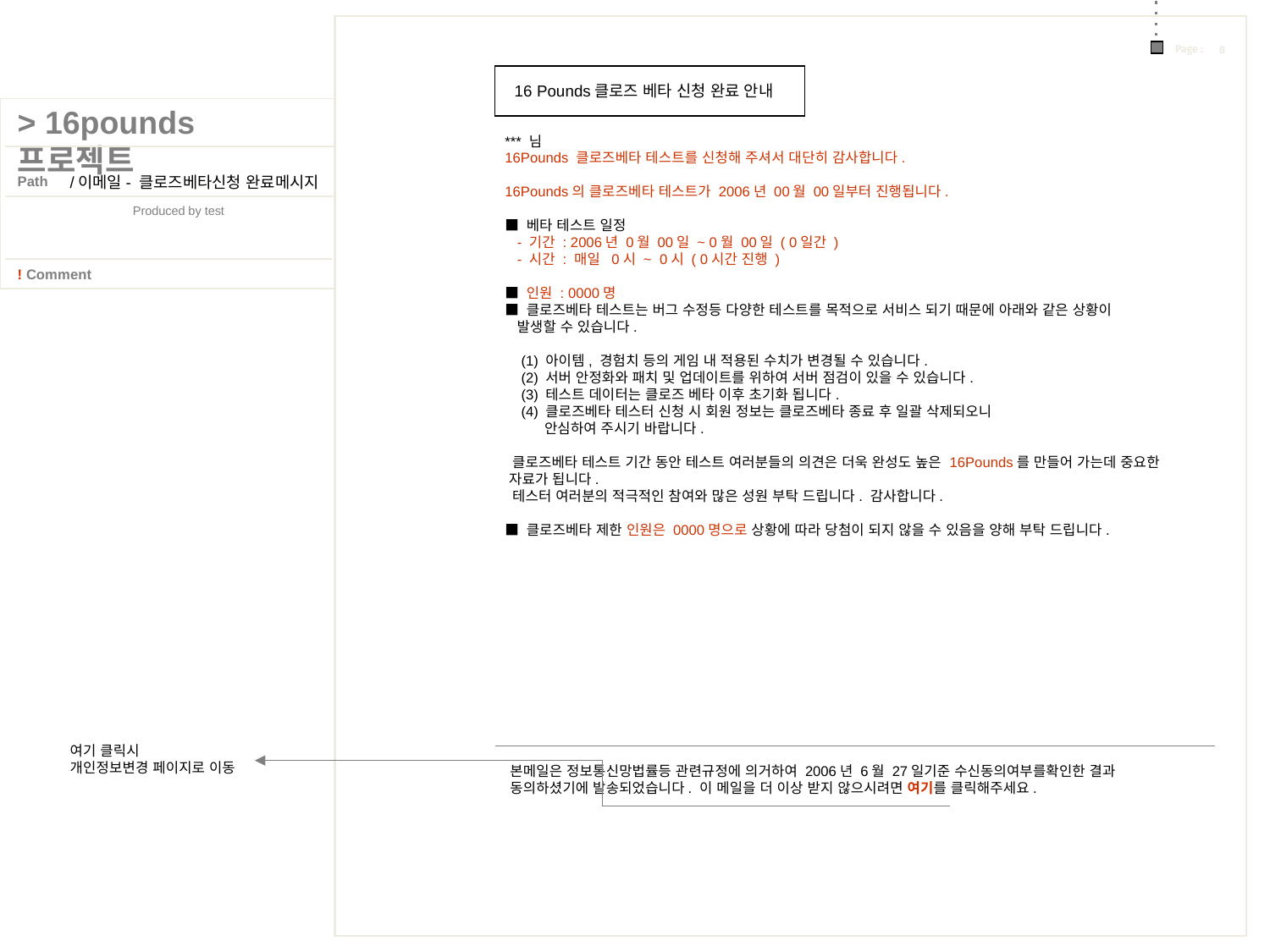

16 Pounds클로즈 베타 신청 완료 안내
*** 님
16Pounds 클로즈베타 테스트를 신청해 주셔서 대단히 감사합니다.
16Pounds의 클로즈베타 테스트가 2006년 00월 00일부터 진행됩니다.

■ 베타 테스트 일정
   - 기간 : 2006년 0월 00일 ~ 0월 00일 ( 0일간 )
   - 시간 : 매일  0시 ~  0시 ( 0시간 진행 )

■ 인원 : 0000명
■ 클로즈베타 테스트는 버그 수정등 다양한 테스트를 목적으로 서비스 되기 때문에 아래와 같은 상황이
   발생할 수 있습니다.

    (1) 아이템, 경험치 등의 게임 내 적용된 수치가 변경될 수 있습니다.
    (2) 서버 안정화와 패치 및 업데이트를 위하여 서버 점검이 있을 수 있습니다.
    (3) 테스트 데이터는 클로즈 베타 이후 초기화 됩니다.
    (4) 클로즈베타 테스터 신청 시 회원 정보는 클로즈베타 종료 후 일괄 삭제되오니
         안심하여 주시기 바랍니다.

 클로즈베타 테스트 기간 동안 테스트 여러분들의 의견은 더욱 완성도 높은 16Pounds를 만들어 가는데 중요한
 자료가 됩니다.
 테스터 여러분의 적극적인 참여와 많은 성원 부탁 드립니다. 감사합니다.

■ 클로즈베타 제한 인원은 0000명으로 상황에 따라 당첨이 되지 않을 수 있음을 양해 부탁 드립니다.
/이메일- 클로즈베타신청 완료메시지
여기 클릭시
개인정보변경 페이지로 이동
본메일은 정보통신망법률등 관련규정에 의거하여 2006년 6월 27일기준 수신동의여부를확인한 결과
동의하셨기에 발송되었습니다. 이 메일을 더 이상 받지 않으시려면 여기를 클릭해주세요.